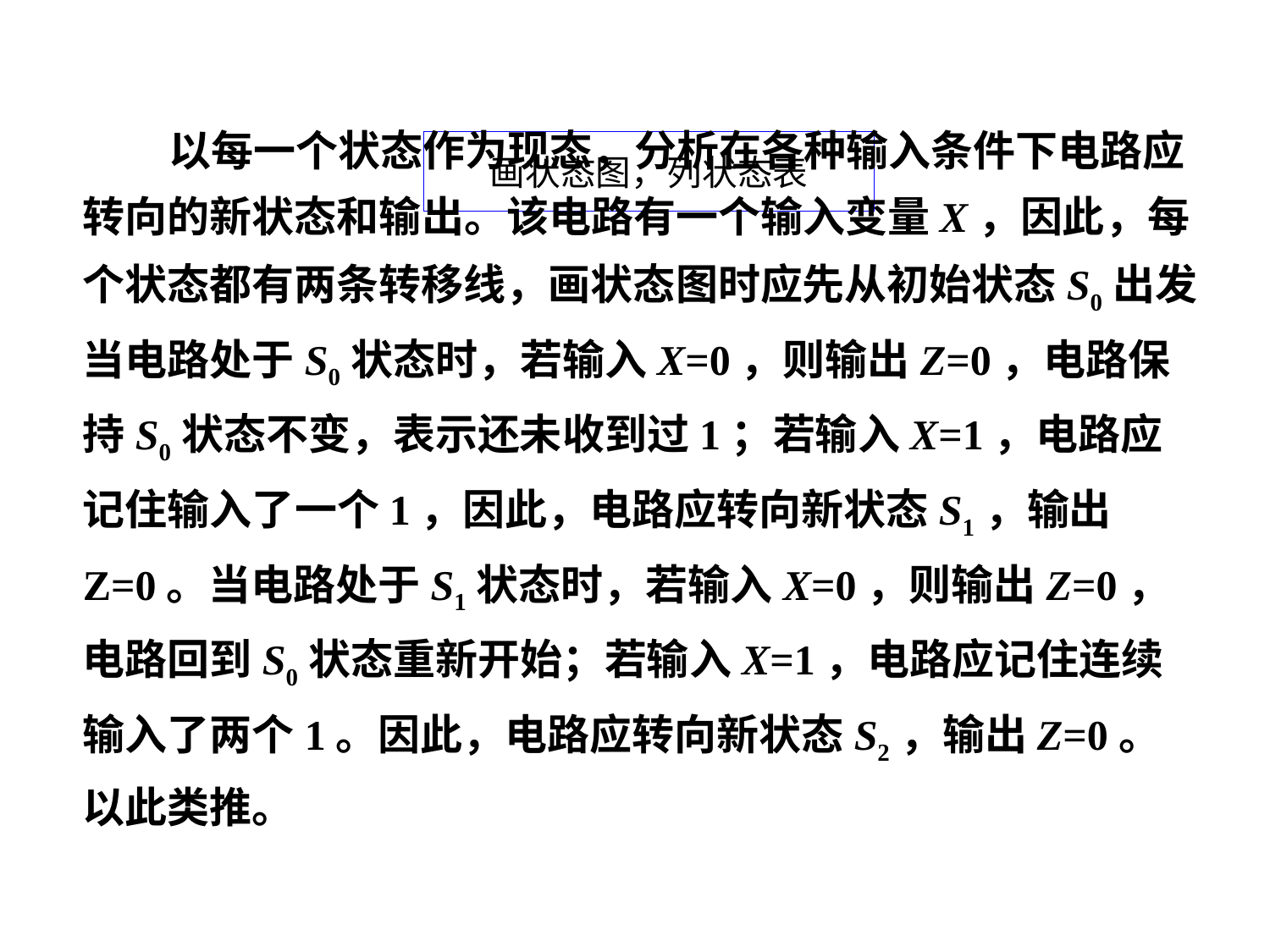

画状态图，列状态表
        以每一个状态作为现态，分析在各种输入条件下电路应转向的新状态和输出。该电路有一个输入变量X，因此，每个状态都有两条转移线，画状态图时应先从初始状态S0出发 当电路处于S0状态时，若输入X=0，则输出Z=0，电路保持S0状态不变，表示还未收到过1；若输入X=1，电路应记住输入了一个1，因此，电路应转向新状态S1，输出Z=0。当电路处于S1状态时，若输入X=0，则输出Z=0，电路回到S0状态重新开始；若输入X=1，电路应记住连续输入了两个1。因此，电路应转向新状态S2，输出Z=0。以此类推。